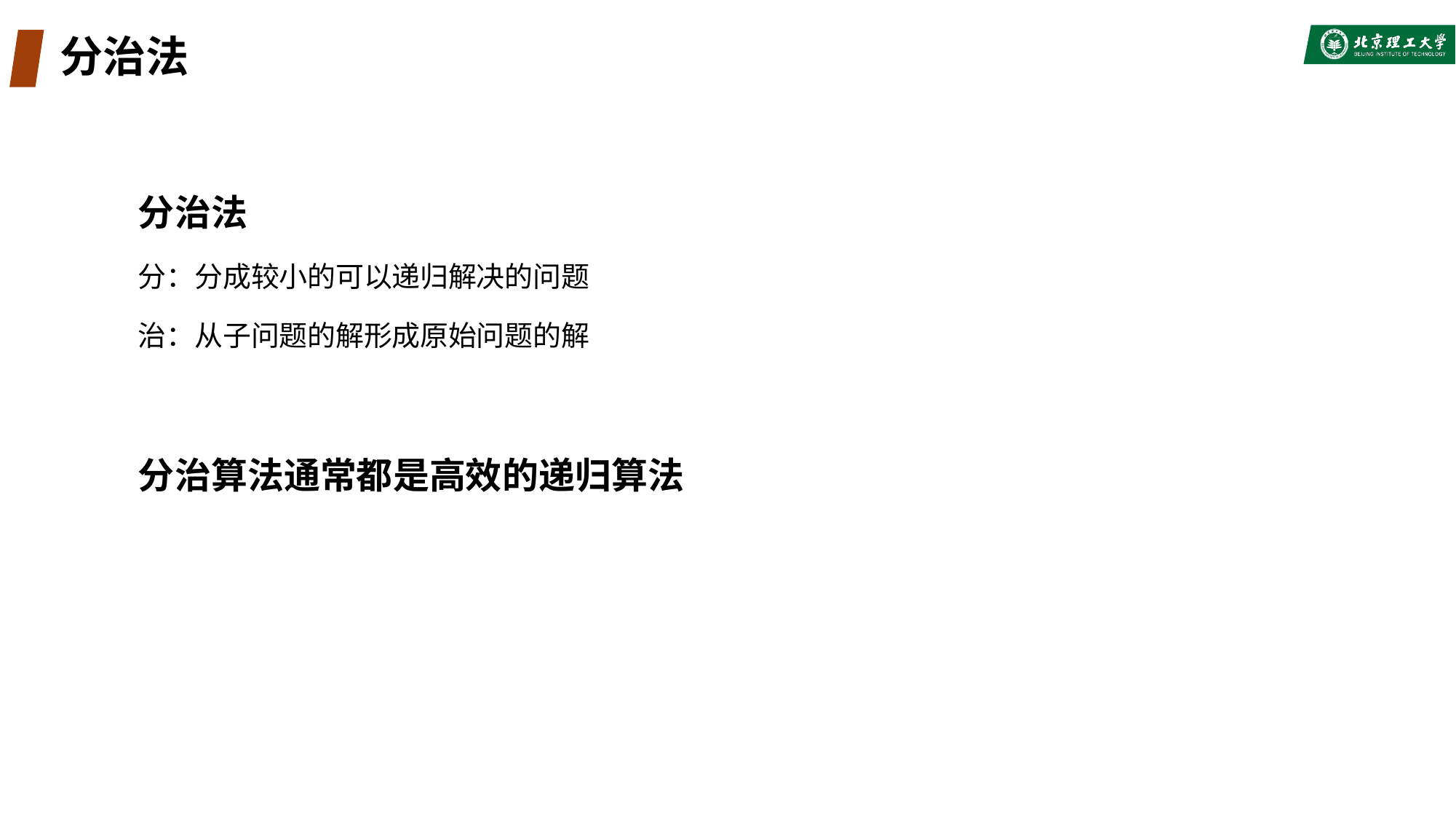

# 分治法
分治法
分：分成较小的可以递归解决的问题
治：从子问题的解形成原始问题的解

分治算法通常都是高效的递归算法